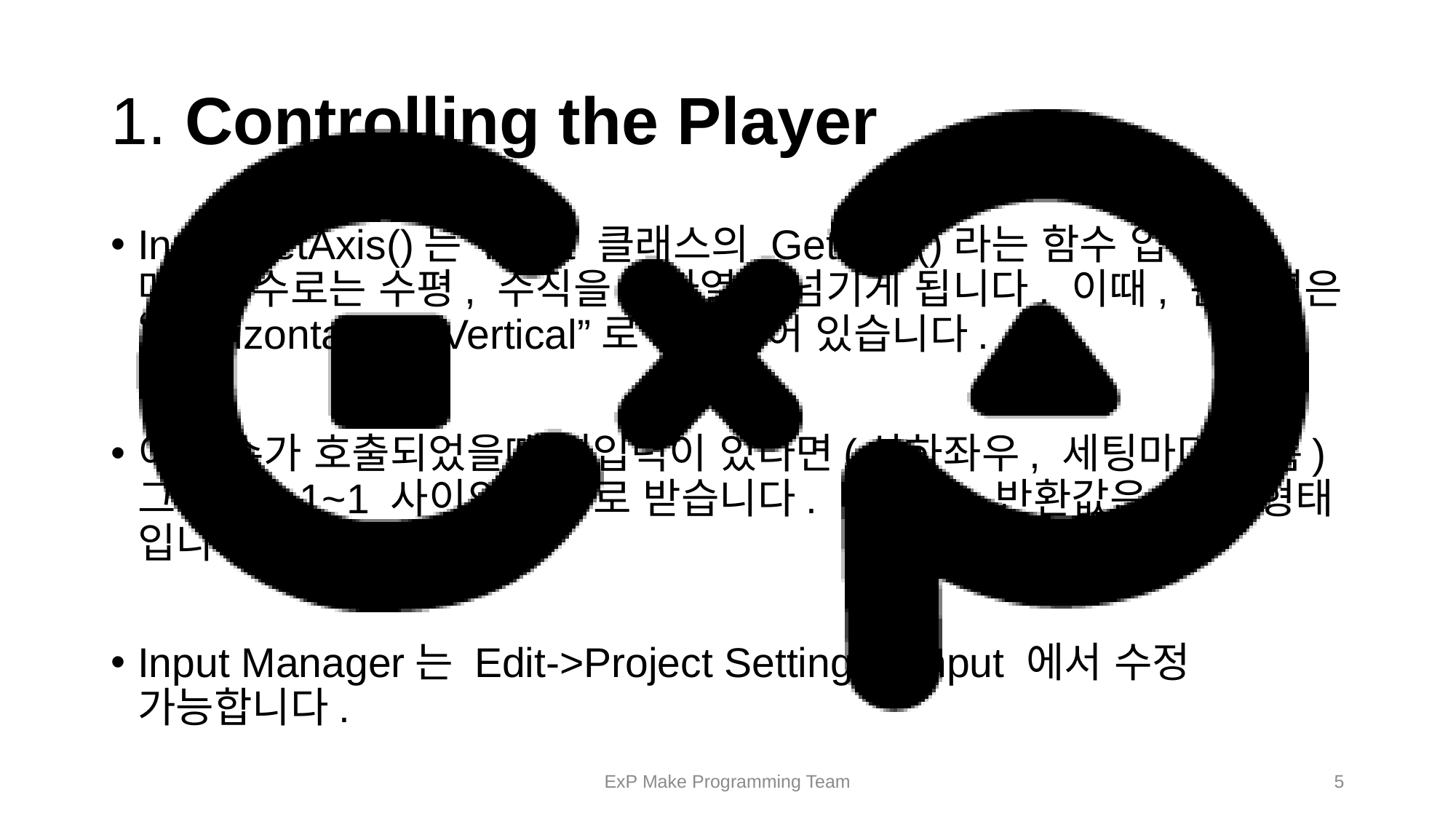

# 1. Controlling the Player
Input.GetAxis()는 Input 클래스의 GetAxis()라는 함수 입니다. 매개변수로는 수평, 수직을 문자열로 넘기게 됩니다. 이때, 문자열은 “Horizontal” or “Vertical”로 지정되어 있습니다.

이 함수가 호출되었을때 키입력이 있다면(상하좌우, 세팅마다 다름) 그 값을 -1~1 사이의 실수로 받습니다. 따라서, 반환값은 float형태 입니다.

Input Manager는 Edit->Project Settings->Input 에서 수정 가능합니다.
ExP Make Programming Team
5